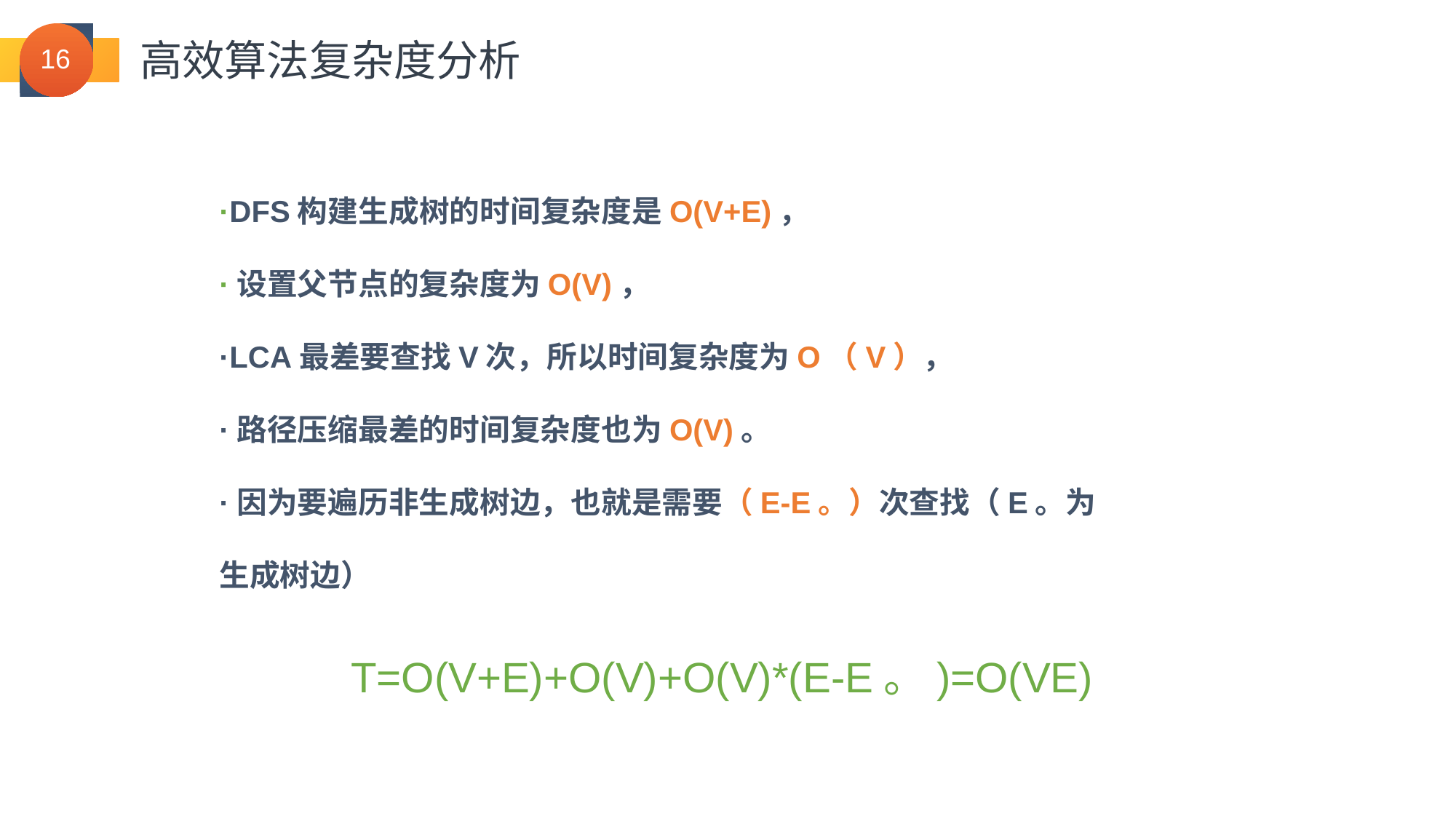

高效算法复杂度分析
·DFS构建生成树的时间复杂度是O(V+E)，
·设置父节点的复杂度为O(V)，
·LCA最差要查找V次，所以时间复杂度为O（V），
·路径压缩最差的时间复杂度也为O(V)。
·因为要遍历非生成树边，也就是需要（E-E。）次查找（E。为生成树边）
T=O(V+E)+O(V)+O(V)*(E-E。)=O(VE)